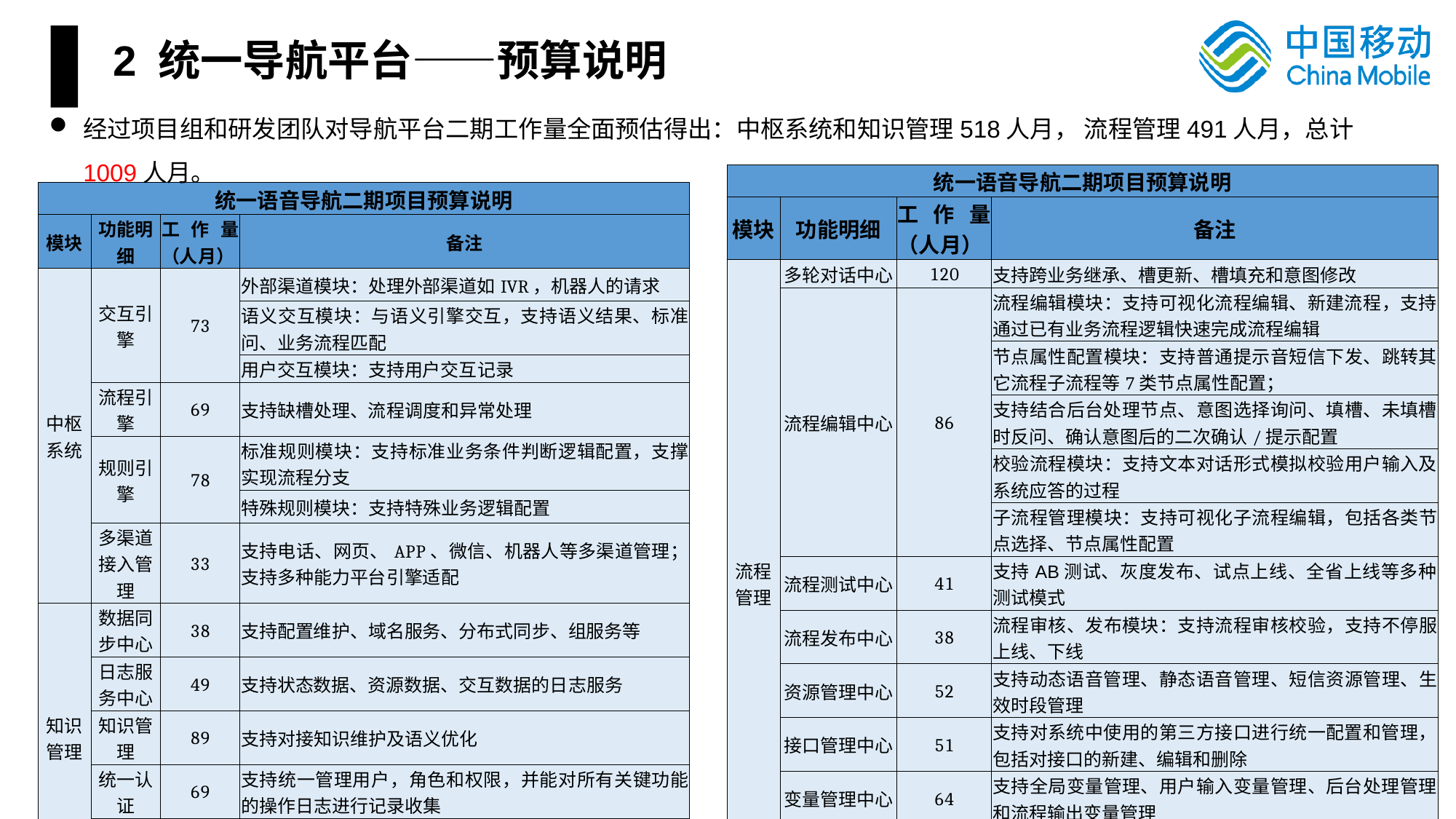

# 2 统一导航平台——预算说明

经过项目组和研发团队对导航平台二期工作量全面预估得出：中枢系统和知识管理518人月， 流程管理491人月，总计1009人月。
| 统一语音导航二期项目预算说明 |  |  |  |
| --- | --- | --- | --- |
| 模块 | 功能明细 | 工作量（人月） | 备注 |
| 流程管理 | 多轮对话中心 | 120 | 支持跨业务继承、槽更新、槽填充和意图修改 |
|  | 流程编辑中心 | 86 | 流程编辑模块：支持可视化流程编辑、新建流程，支持通过已有业务流程逻辑快速完成流程编辑 |
|  |  |  | 节点属性配置模块：支持普通提示音短信下发、跳转其它流程子流程等7类节点属性配置； |
|  |  |  | 支持结合后台处理节点、意图选择询问、填槽、未填槽时反问、确认意图后的二次确认/提示配置 |
|  |  |  | 校验流程模块：支持文本对话形式模拟校验用户输入及系统应答的过程 |
|  |  |  | 子流程管理模块：支持可视化子流程编辑，包括各类节点选择、节点属性配置 |
|  | 流程测试中心 | 41 | 支持AB测试、灰度发布、试点上线、全省上线等多种测试模式 |
|  | 流程发布中心 | 38 | 流程审核、发布模块：支持流程审核校验，支持不停服上线、下线 |
|  | 资源管理中心 | 52 | 支持动态语音管理、静态语音管理、短信资源管理、生效时段管理 |
|  | 接口管理中心 | 51 | 支持对系统中使用的第三方接口进行统一配置和管理，包括对接口的新建、编辑和删除 |
|  | 变量管理中心 | 64 | 支持全局变量管理、用户输入变量管理、后台处理管理和流程输出变量管理 |
|  | 用户标签管理中心 | 15 | 支持用户标签增删改查；支持用户标签在流程及提示音配置中生效 |
|  | 权限管理中心 | 24 | 支持组织管理、角色管理、用户管理 |
| 合计 |  | 491 |  |
| 统一语音导航二期项目预算说明 |  |  |  |
| --- | --- | --- | --- |
| 模块 | 功能明细 | 工作量（人月） | 备注 |
| 中枢系统 | 交互引擎 | 73 | 外部渠道模块：处理外部渠道如IVR，机器人的请求 |
|  |  |  | 语义交互模块：与语义引擎交互，支持语义结果、标准问、业务流程匹配 |
|  |  |  | 用户交互模块：支持用户交互记录 |
|  | 流程引擎 | 69 | 支持缺槽处理、流程调度和异常处理 |
|  | 规则引擎 | 78 | 标准规则模块：支持标准业务条件判断逻辑配置，支撑实现流程分支 |
|  |  |  | 特殊规则模块：支持特殊业务逻辑配置 |
|  | 多渠道接入管理 | 33 | 支持电话、网页、APP、微信、机器人等多渠道管理；支持多种能力平台引擎适配 |
| 知识管理 | 数据同步中心 | 38 | 支持配置维护、域名服务、分布式同步、组服务等 |
|  | 日志服务中心 | 49 | 支持状态数据、资源数据、交互数据的日志服务 |
|  | 知识管理 | 89 | 支持对接知识维护及语义优化 |
|  | 统一认证 | 69 | 支持统一管理用户，角色和权限，并能对所有关键功能的操作日志进行记录收集 |
|  | 用户标签管理 | 20 | 支撑配置业务流程时的业务流程生效用户和提示音生效用户 |
| 合计 |  | 518 |  |